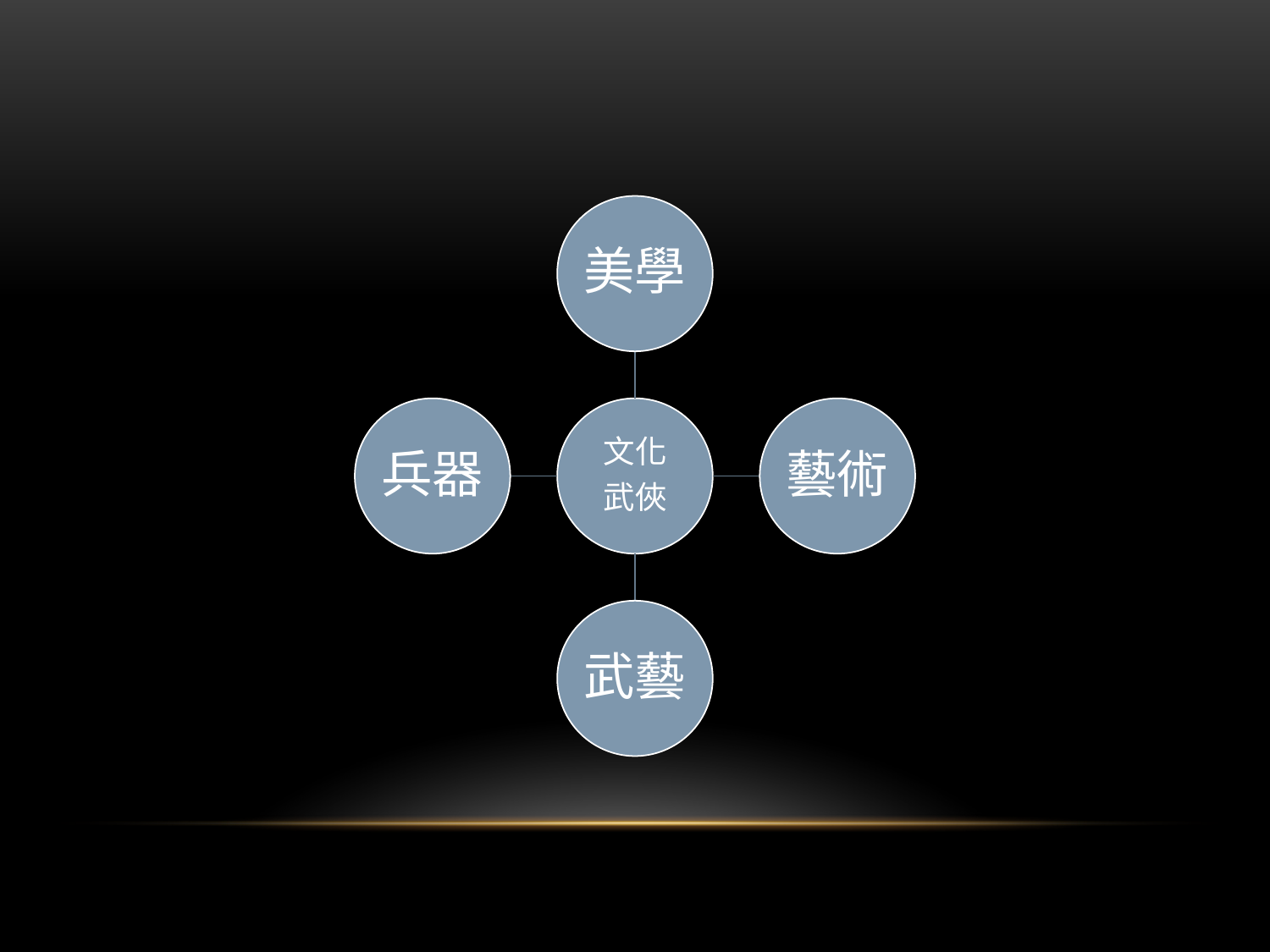

#
文化
武俠

美學

藝術

武藝

兵器